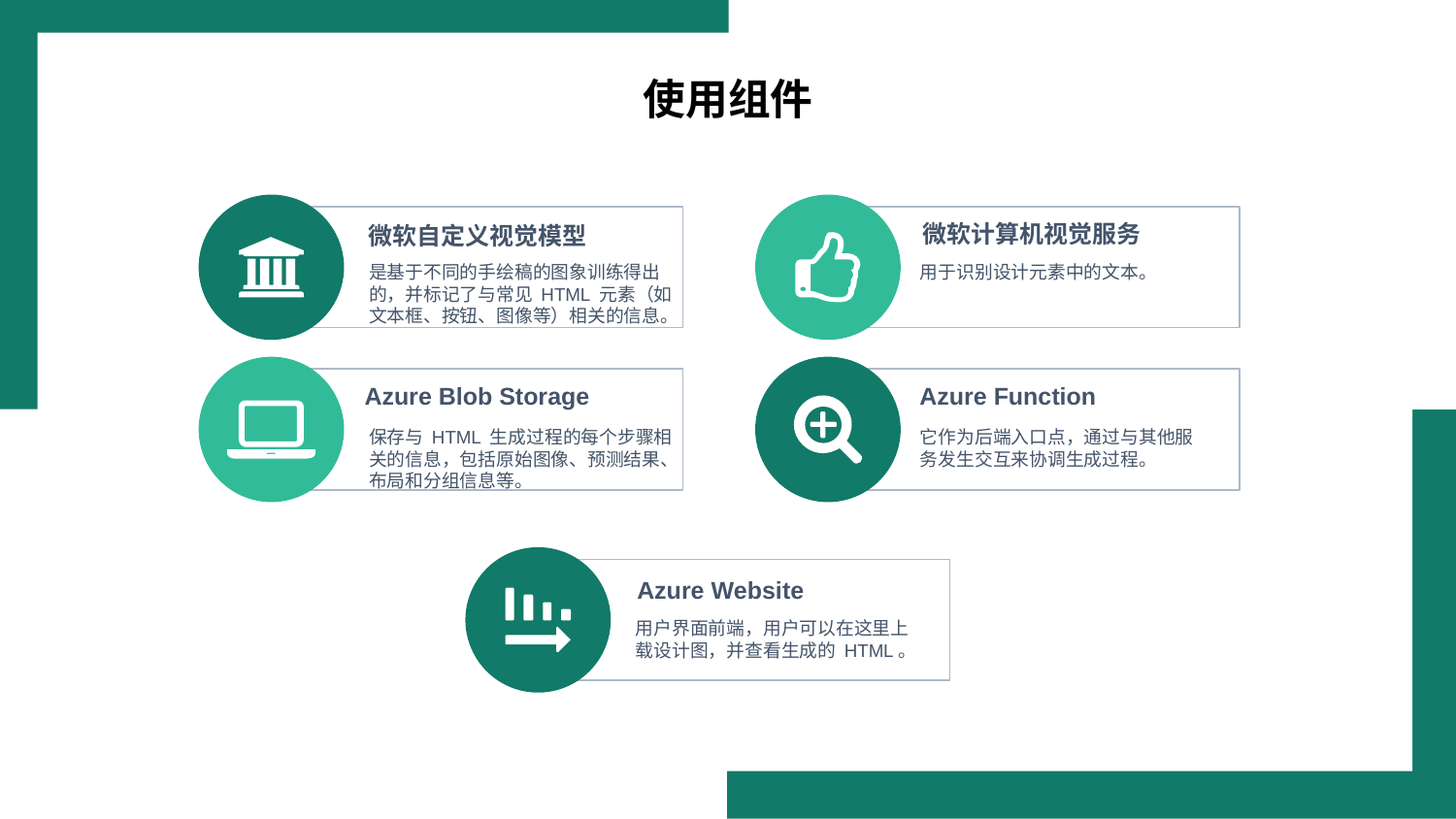

使用组件

微软计算机视觉服务
微软自定义视觉模型

是基于不同的手绘稿的图象训练得出的，并标记了与常见 HTML 元素（如文本框、按钮、图像等）相关的信息。
用于识别设计元素中的文本。

Azure Blob Storage
Azure Function

保存与 HTML 生成过程的每个步骤相关的信息，包括原始图像、预测结果、布局和分组信息等。
它作为后端入口点，通过与其他服务发生交互来协调生成过程。

Azure Website

用户界面前端，用户可以在这里上载设计图，并查看生成的 HTML。